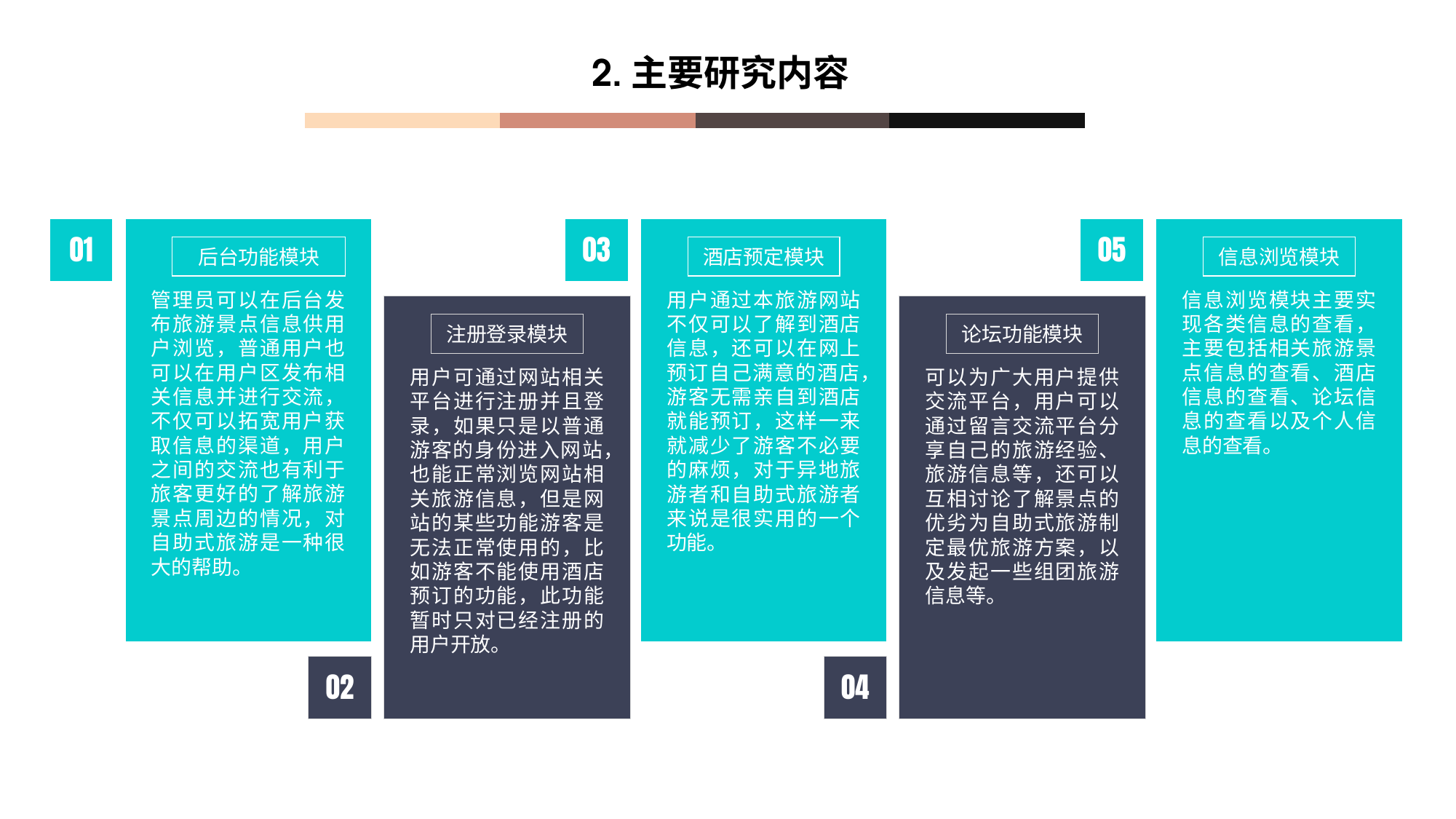

2.主要研究内容

01
03
05
后台功能模块
酒店预定模块
信息浏览模块
管理员可以在后台发布旅游景点信息供用户浏览，普通用户也可以在用户区发布相关信息并进行交流，不仅可以拓宽用户获取信息的渠道，用户之间的交流也有利于旅客更好的了解旅游景点周边的情况，对自助式旅游是一种很大的帮助。
用户通过本旅游网站不仅可以了解到酒店信息，还可以在网上预订自己满意的酒店，游客无需亲自到酒店就能预订，这样一来就减少了游客不必要的麻烦，对于异地旅游者和自助式旅游者来说是很实用的一个功能。
信息浏览模块主要实现各类信息的查看，主要包括相关旅游景点信息的查看、酒店信息的查看、论坛信息的查看以及个人信息的查看。

注册登录模块
论坛功能模块
用户可通过网站相关平台进行注册并且登录，如果只是以普通游客的身份进入网站，也能正常浏览网站相关旅游信息，但是网站的某些功能游客是无法正常使用的，比如游客不能使用酒店预订的功能，此功能暂时只对已经注册的用户开放。
可以为广大用户提供交流平台，用户可以通过留言交流平台分享自己的旅游经验、旅游信息等，还可以互相讨论了解景点的优劣为自助式旅游制定最优旅游方案，以及发起一些组团旅游信息等。
02
04